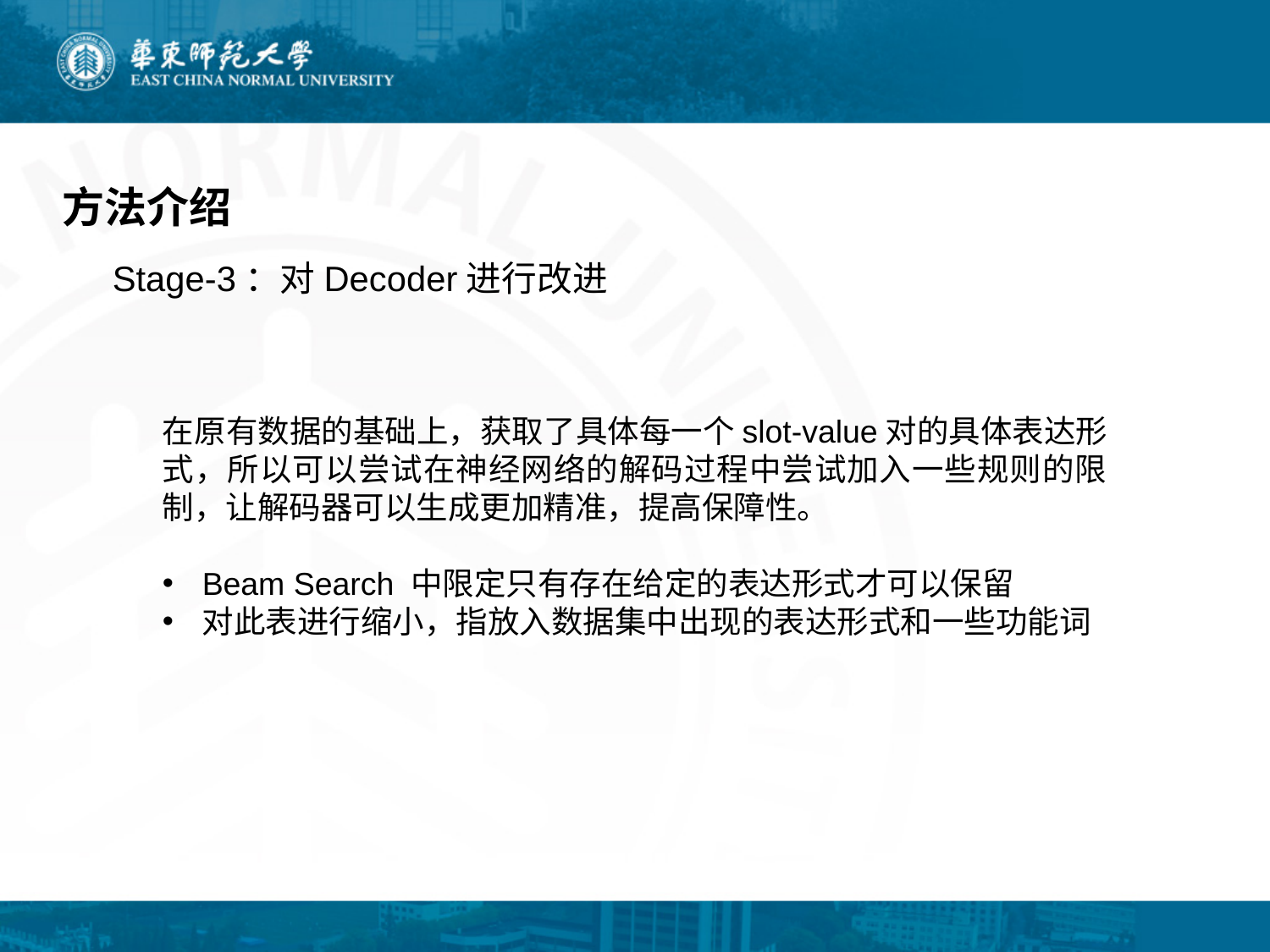

方法介绍
Stage-3：对Decoder进行改进
在原有数据的基础上，获取了具体每一个slot-value对的具体表达形式，所以可以尝试在神经网络的解码过程中尝试加入一些规则的限制，让解码器可以生成更加精准，提高保障性。

Beam Search 中限定只有存在给定的表达形式才可以保留
对此表进行缩小，指放入数据集中出现的表达形式和一些功能词